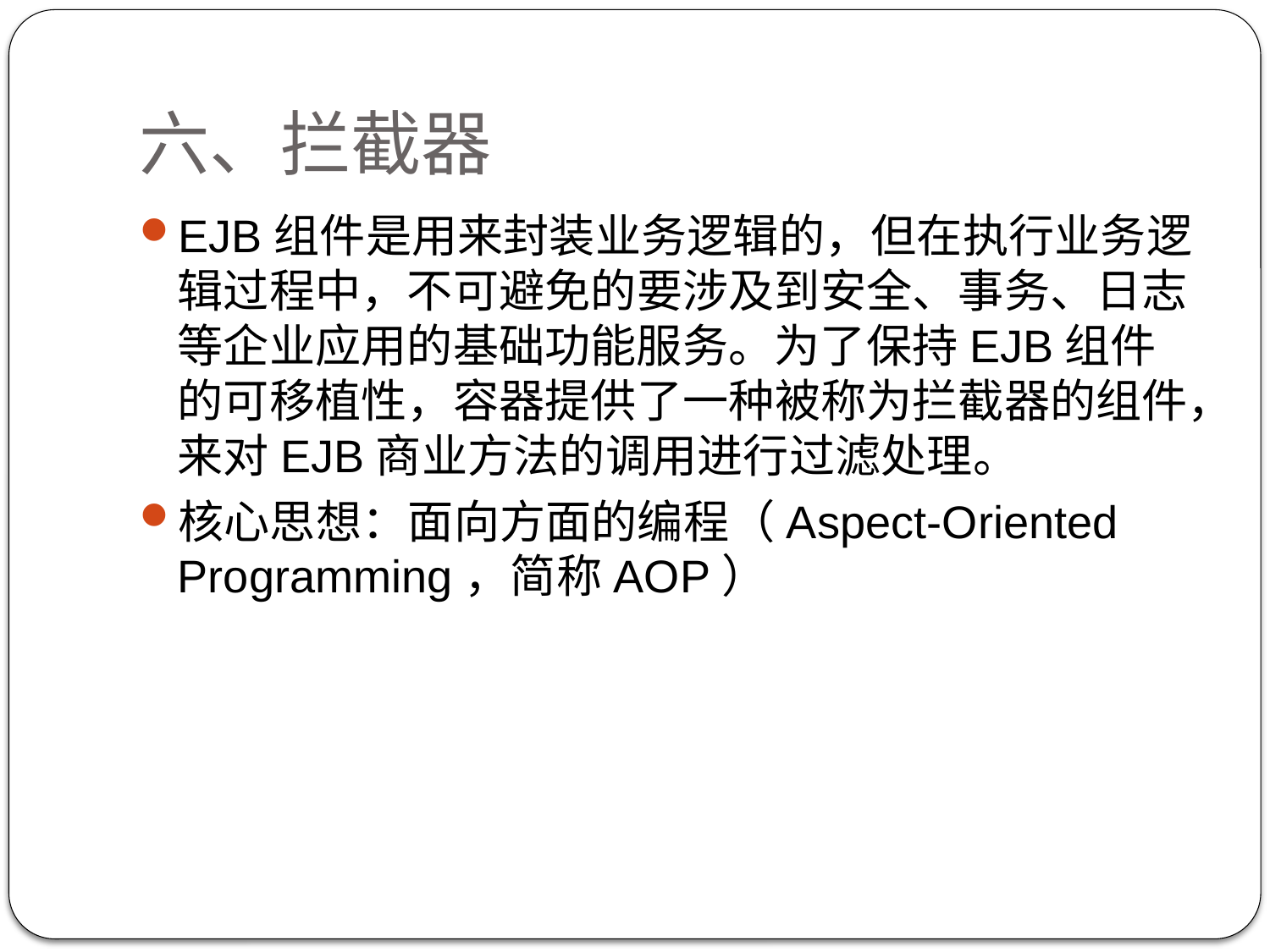

# 六、拦截器
EJB组件是用来封装业务逻辑的，但在执行业务逻辑过程中，不可避免的要涉及到安全、事务、日志等企业应用的基础功能服务。为了保持EJB组件的可移植性，容器提供了一种被称为拦截器的组件，来对EJB商业方法的调用进行过滤处理。
核心思想：面向方面的编程（Aspect-Oriented Programming，简称AOP）